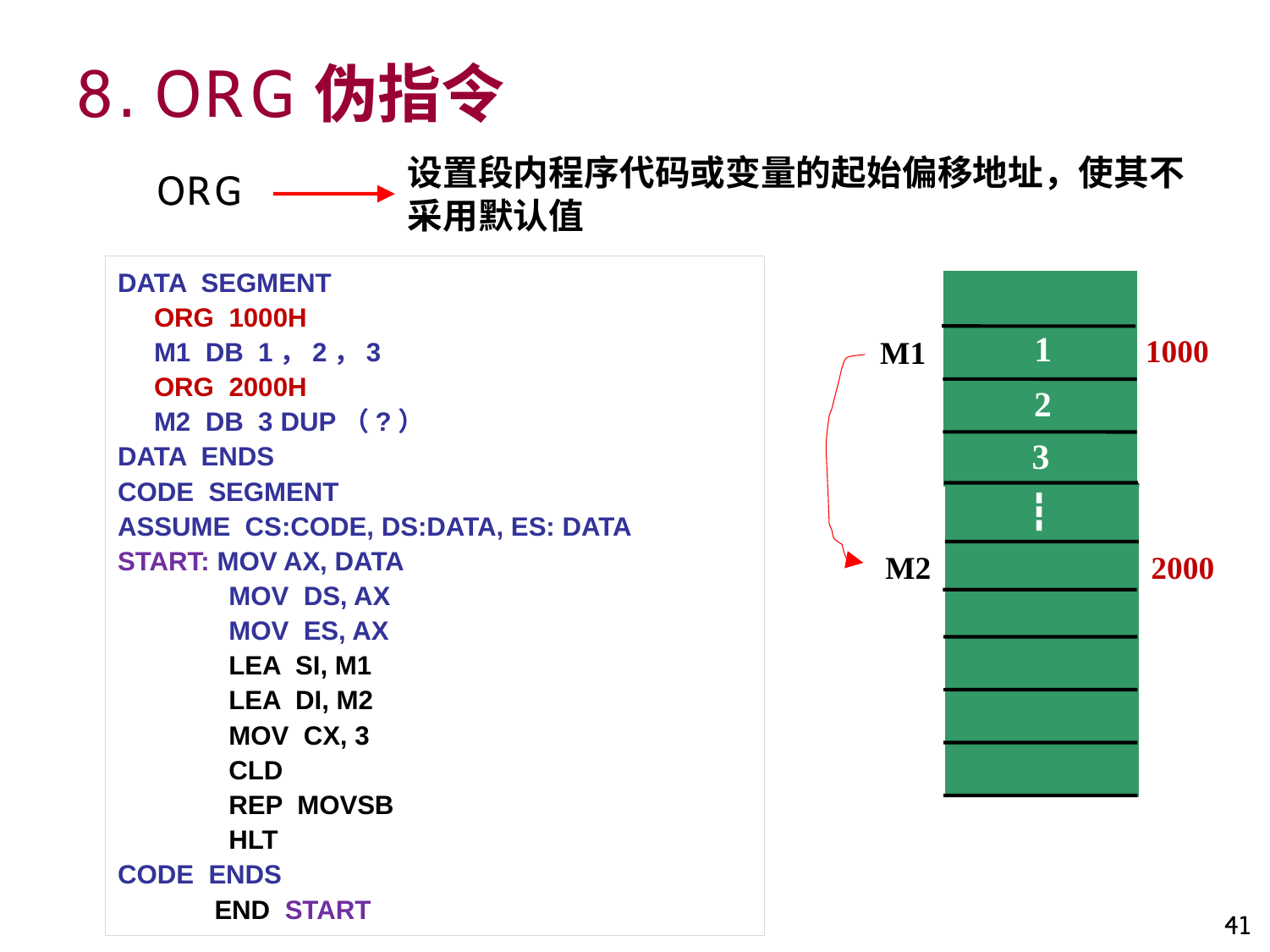

# 8. ORG伪指令
设置段内程序代码或变量的起始偏移地址，使其不采用默认值
ORG

DATA  SEGMENT
ORG  1000H
M1  DB  1，2，3
ORG  2000H
M2  DB  3 DUP（?）
DATA  ENDS
CODE  SEGMENT
ASSUME  CS:CODE, DS:DATA, ES: DATA
START: MOV AX, DATA
MOV  DS, AX
MOV  ES, AX
LEA  SI, M1
LEA  DI, M2
MOV  CX, 3
CLD
REP  MOVSB
HLT
CODE  ENDS
   END  START

1
1000

M1
2

3

M2
2000

┇

41